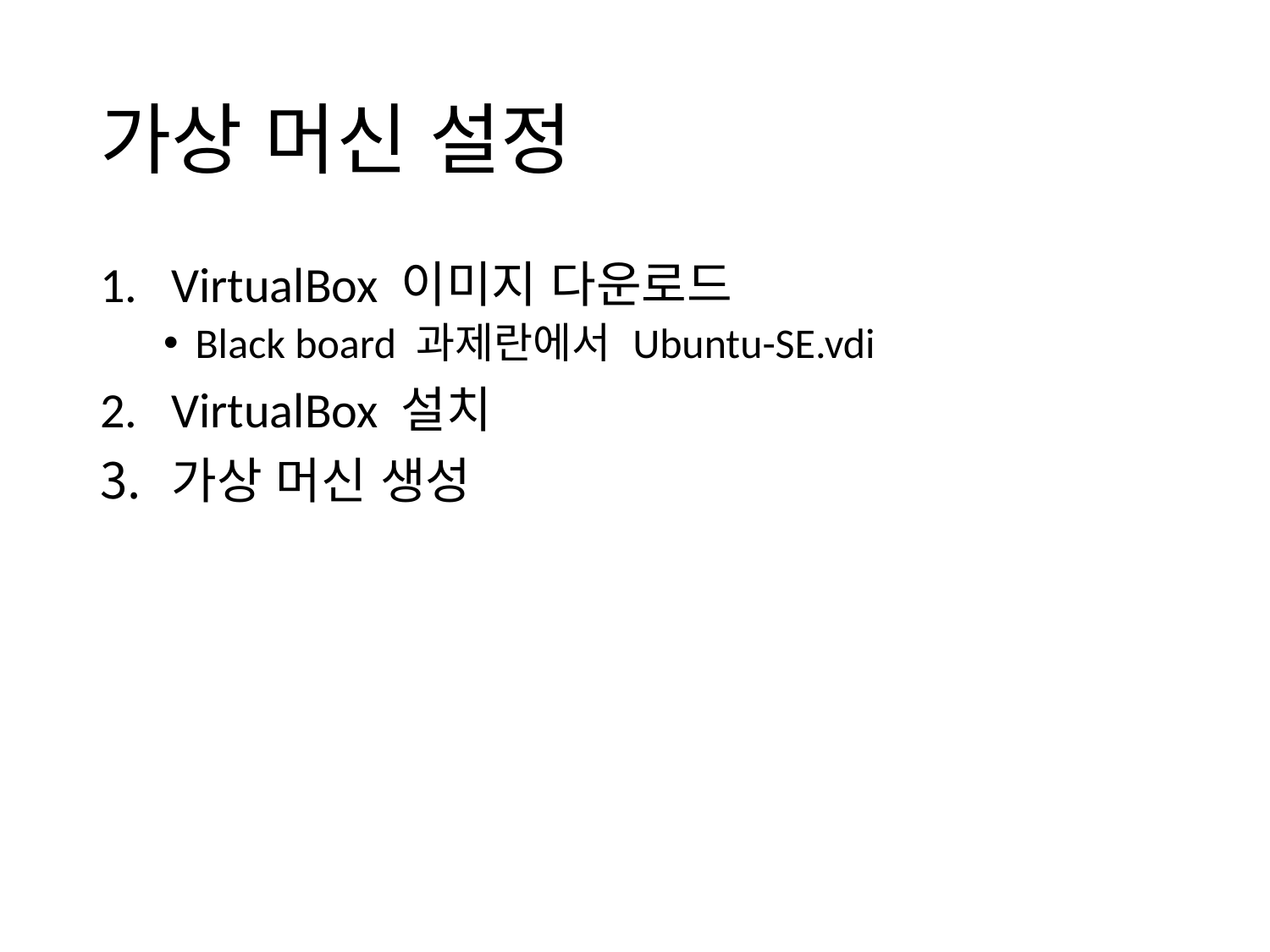

# 가상 머신 설정
VirtualBox 이미지 다운로드
Black board 과제란에서 Ubuntu-SE.vdi
VirtualBox 설치
가상 머신 생성